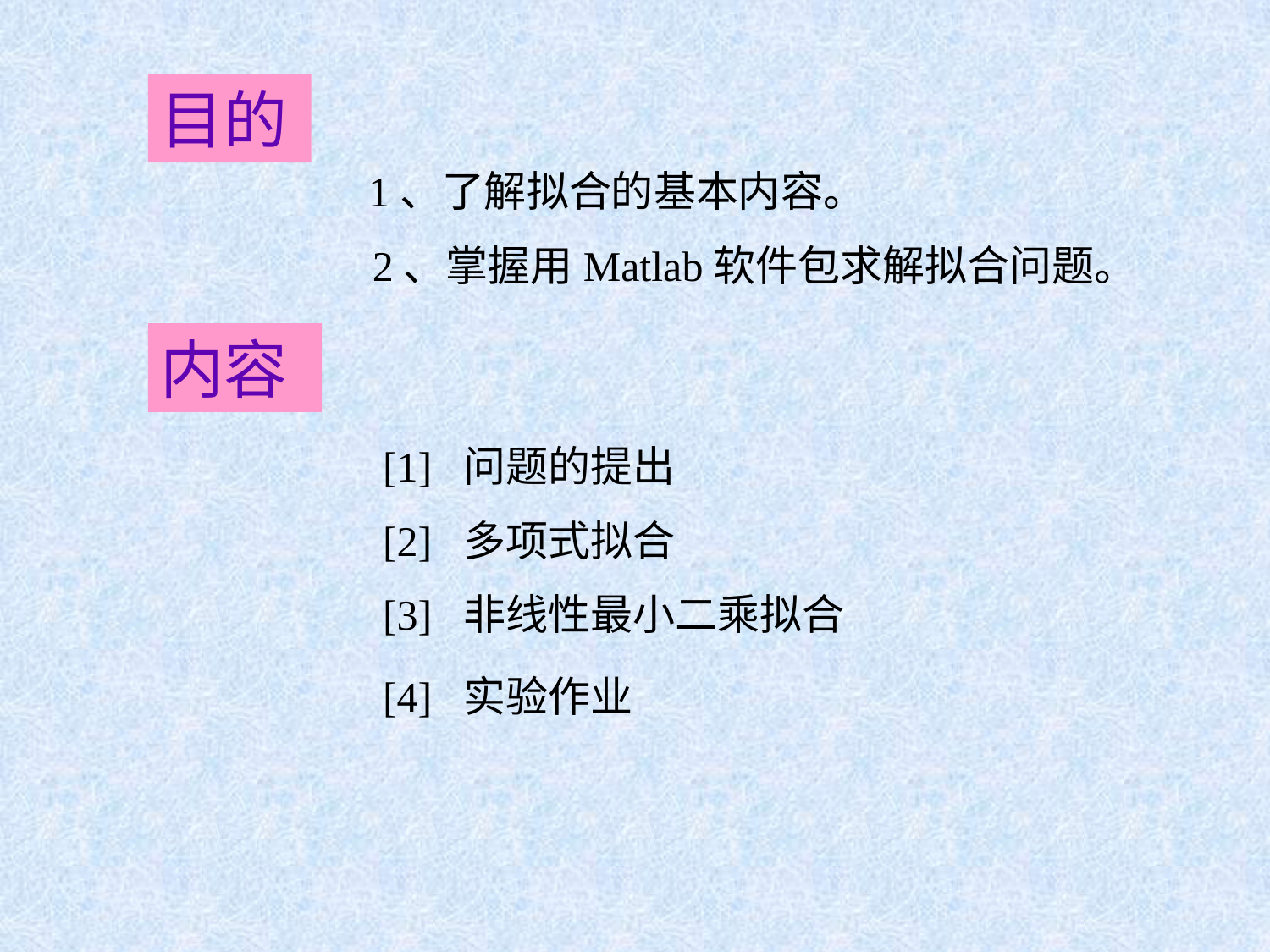

目的
1、了解拟合的基本内容。
2、掌握用Matlab软件包求解拟合问题。
内容
[1]  问题的提出
[2]  多项式拟合
[3]  非线性最小二乘拟合
[4]  实验作业